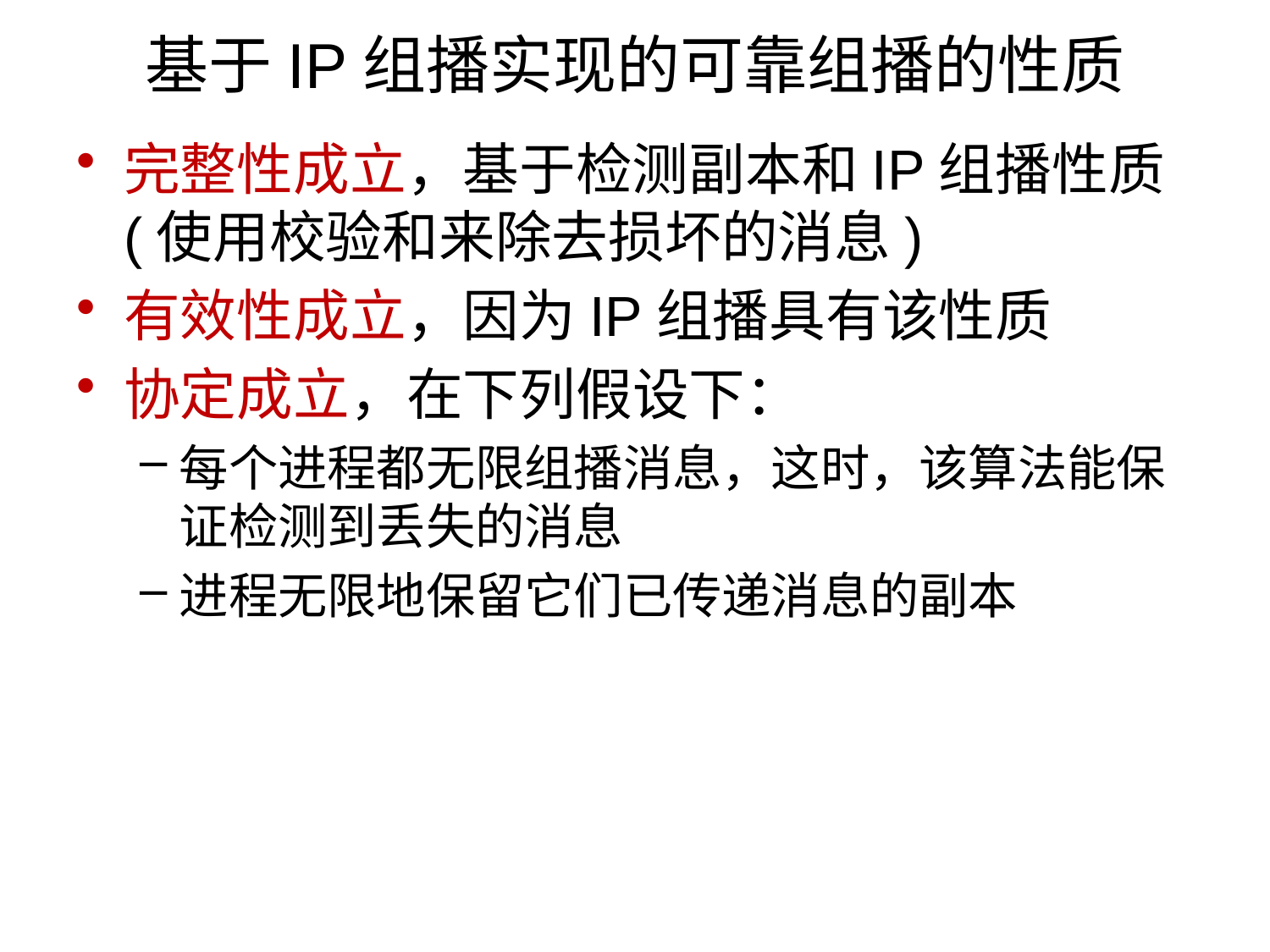

# 基于IP组播实现的可靠组播的性质
完整性成立，基于检测副本和IP组播性质(使用校验和来除去损坏的消息)
有效性成立，因为IP组播具有该性质
协定成立，在下列假设下：
每个进程都无限组播消息，这时，该算法能保证检测到丢失的消息
进程无限地保留它们已传递消息的副本